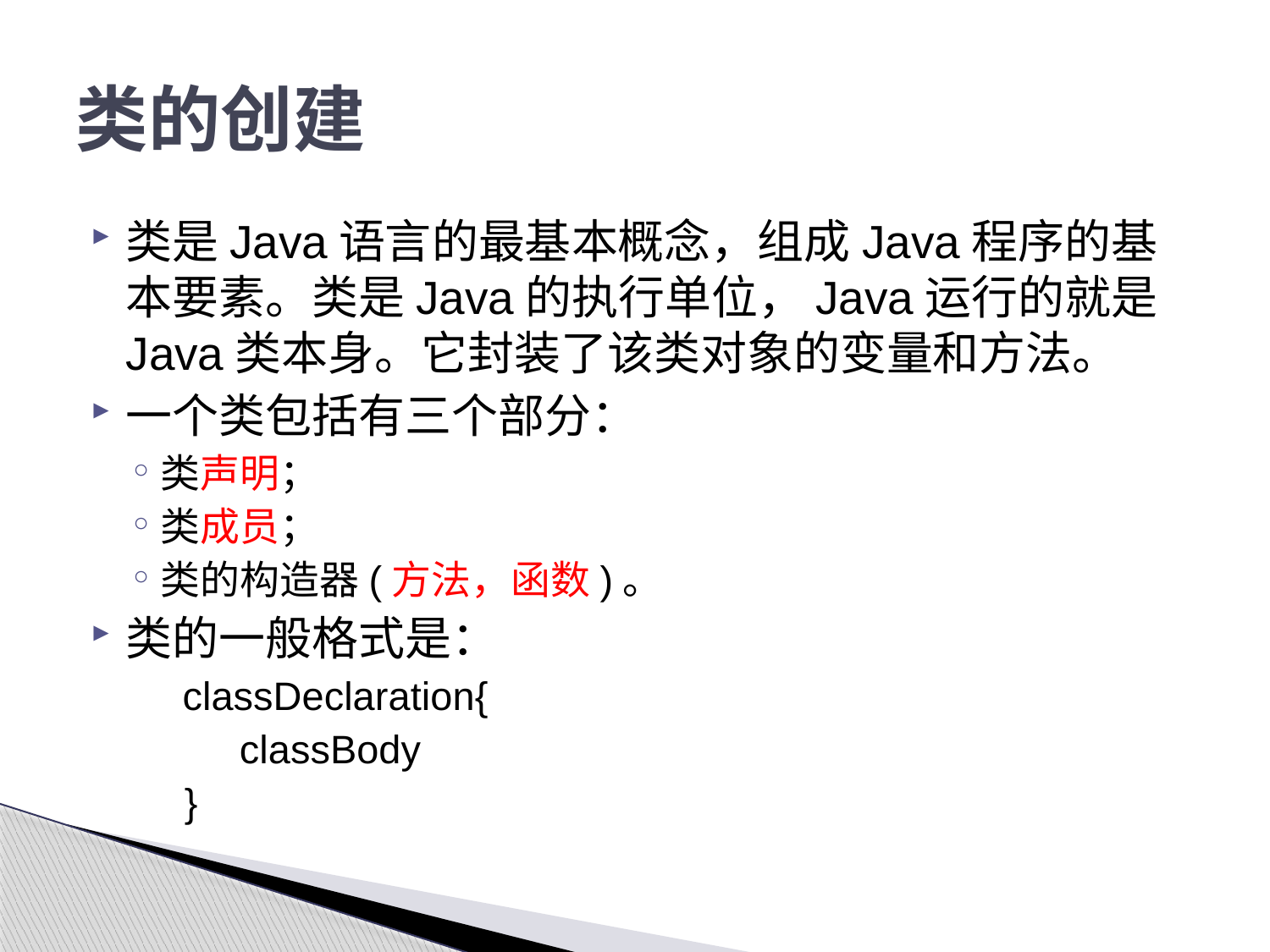

# 类的创建
类是Java语言的最基本概念，组成Java程序的基本要素。类是Java的执行单位，Java运行的就是Java类本身。它封装了该类对象的变量和方法。
一个类包括有三个部分：
类声明；
类成员；
类的构造器(方法，函数)。
类的一般格式是：
	  classDeclaration{
          classBody
     }